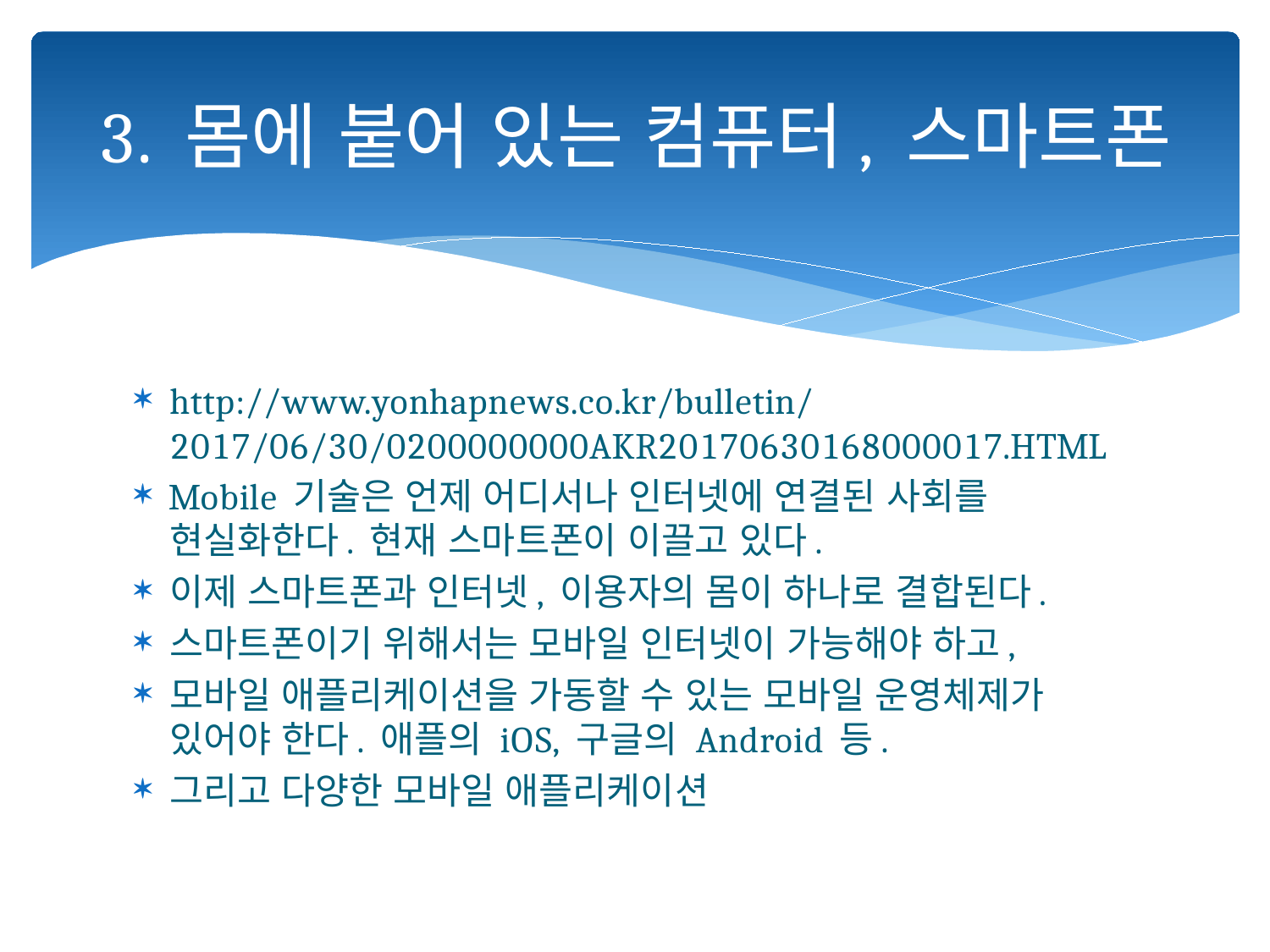

# 3. 몸에 붙어 있는 컴퓨터, 스마트폰
http://www.yonhapnews.co.kr/bulletin/2017/06/30/0200000000AKR20170630168000017.HTML
Mobile 기술은 언제 어디서나 인터넷에 연결된 사회를 현실화한다. 현재 스마트폰이 이끌고 있다.
이제 스마트폰과 인터넷, 이용자의 몸이 하나로 결합된다.
스마트폰이기 위해서는 모바일 인터넷이 가능해야 하고,
모바일 애플리케이션을 가동할 수 있는 모바일 운영체제가 있어야 한다. 애플의 iOS, 구글의 Android 등.
그리고 다양한 모바일 애플리케이션